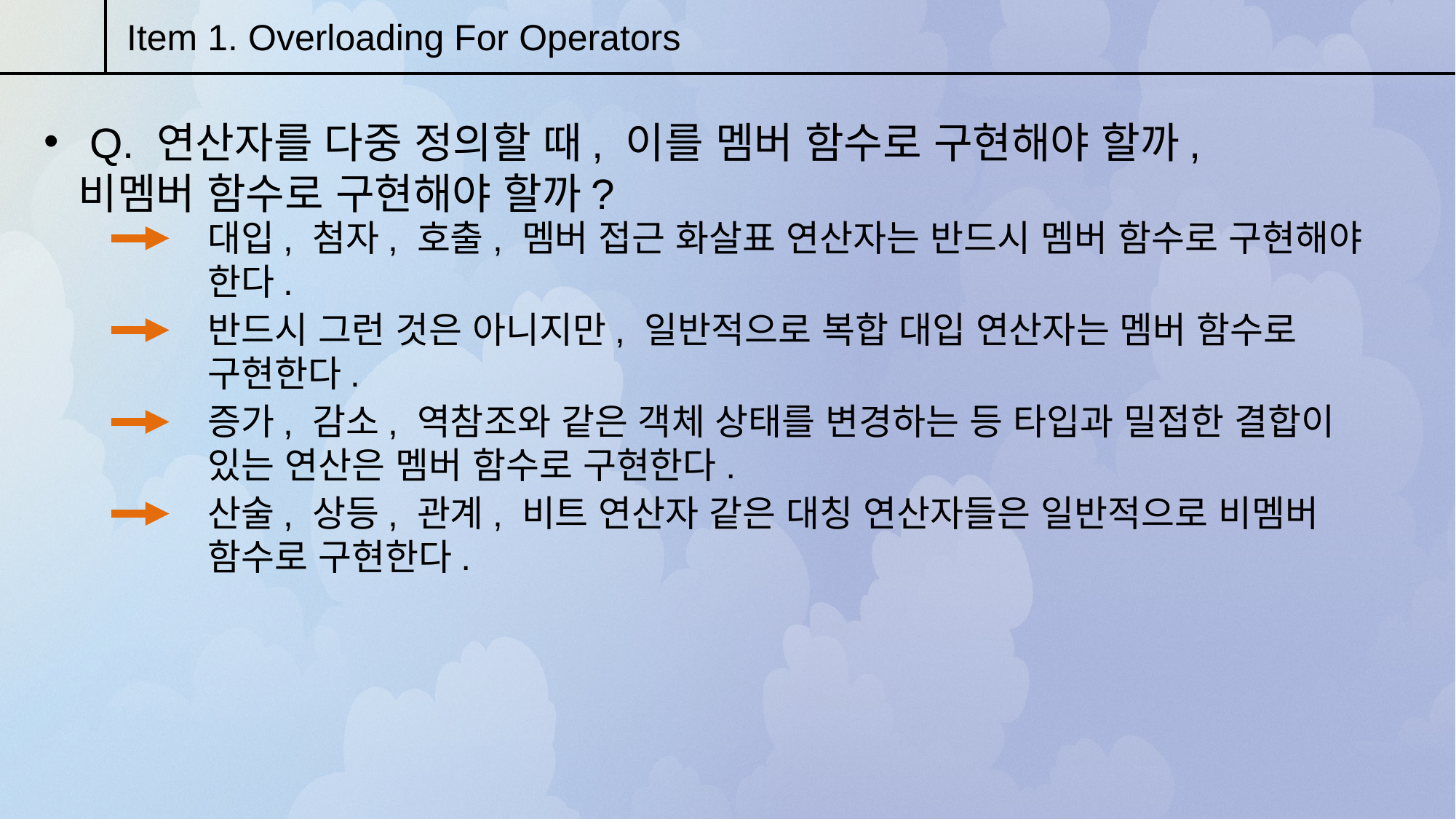

Item 1. Overloading For Operators
 Q. 연산자를 다중 정의할 때, 이를 멤버 함수로 구현해야 할까, 비멤버 함수로 구현해야 할까?
대입, 첨자, 호출, 멤버 접근 화살표 연산자는 반드시 멤버 함수로 구현해야 한다.
반드시 그런 것은 아니지만, 일반적으로 복합 대입 연산자는 멤버 함수로 구현한다.
증가, 감소, 역참조와 같은 객체 상태를 변경하는 등 타입과 밀접한 결합이 있는 연산은 멤버 함수로 구현한다.
산술, 상등, 관계, 비트 연산자 같은 대칭 연산자들은 일반적으로 비멤버 함수로 구현한다.